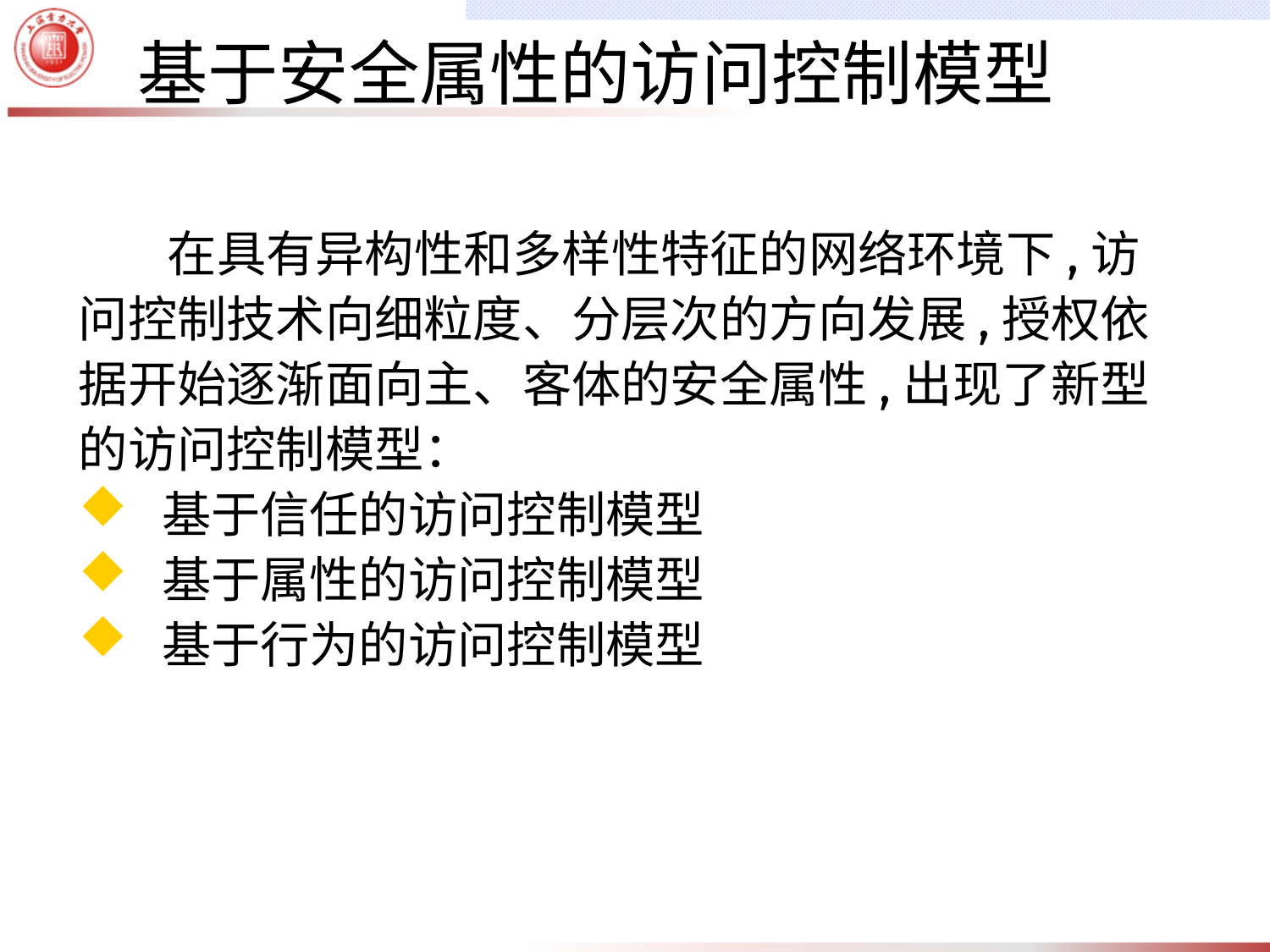

基于安全属性的访问控制模型
       在具有异构性和多样性特征的网络环境下,访问控制技术向细粒度、分层次的方向发展,授权依据开始逐渐面向主、客体的安全属性,出现了新型的访问控制模型：
  基于信任的访问控制模型
  基于属性的访问控制模型
  基于行为的访问控制模型